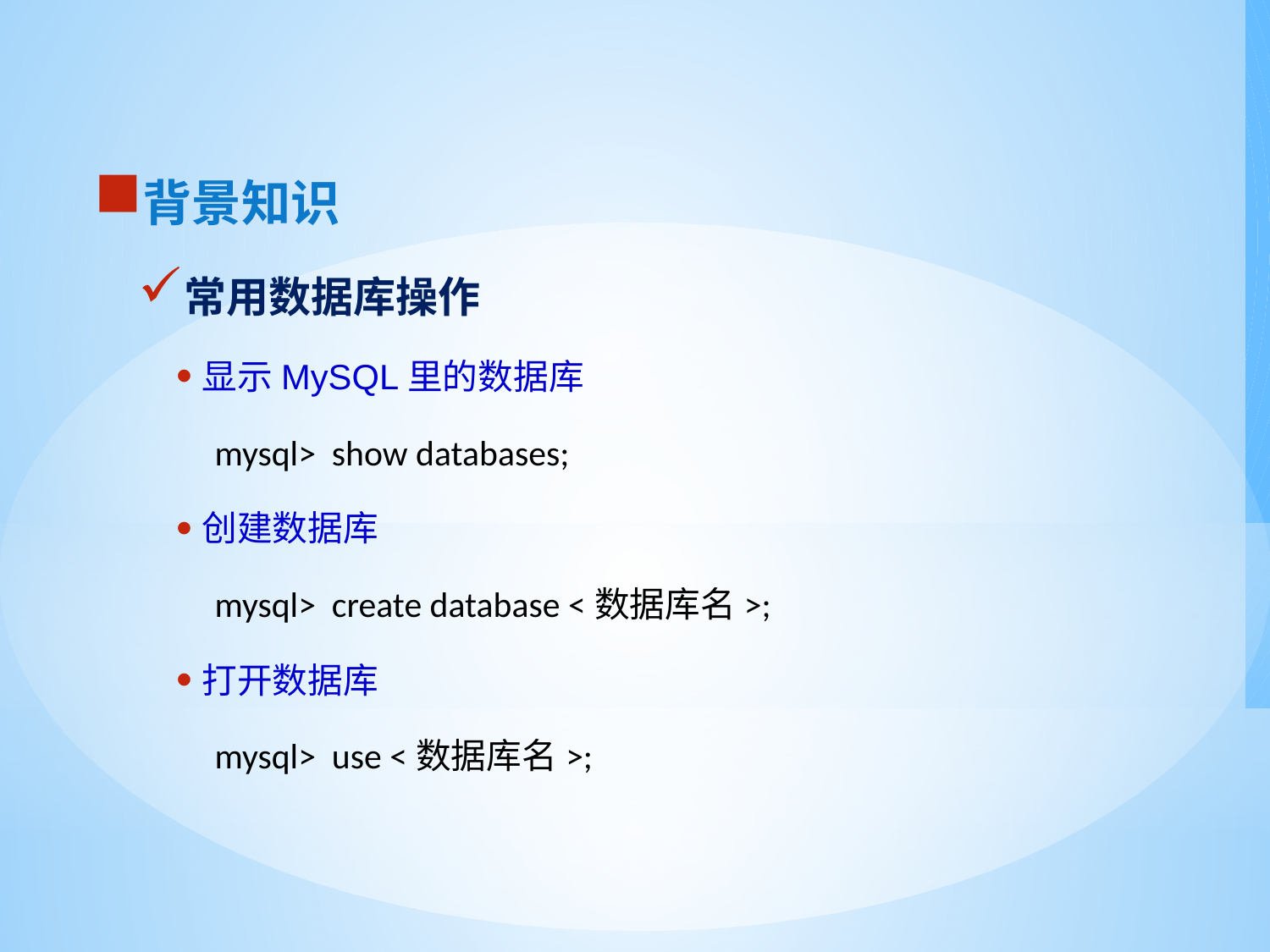

#
背景知识
常用数据库操作
显示MySQL里的数据库
mysql>  show databases;
创建数据库
mysql>  create database <数据库名>;
打开数据库
mysql>  use <数据库名>;